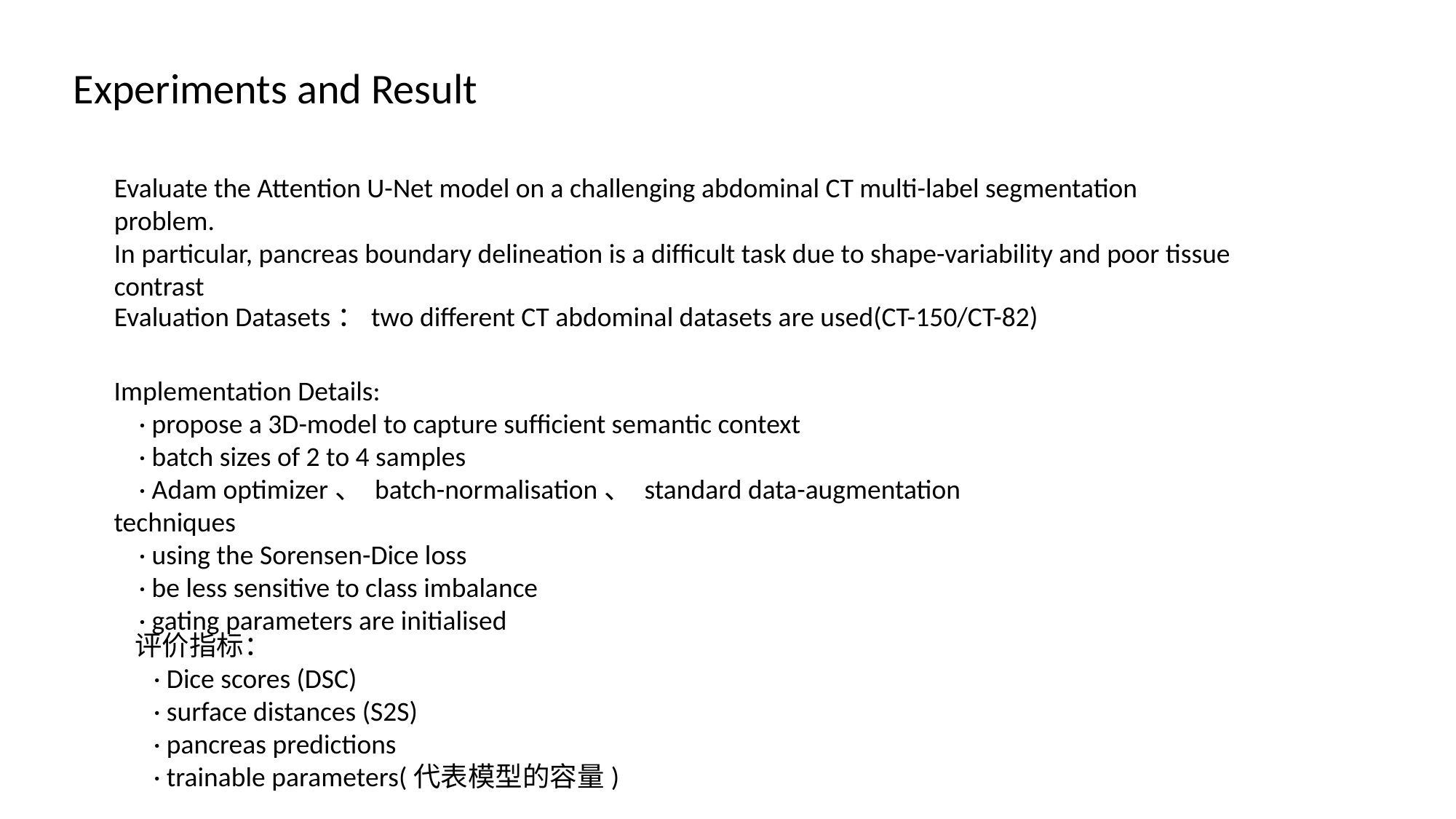

Experiments and Result
Evaluate the Attention U-Net model on a challenging abdominal CT multi-label segmentation problem.
In particular, pancreas boundary delineation is a difﬁcult task due to shape-variability and poor tissue contrast
Evaluation Datasets：two different CT abdominal datasets are used(CT-150/CT-82)
Implementation Details:
    · propose a 3D-model to capture sufﬁcient semantic context
    · batch sizes of 2 to 4 samples
    · Adam optimizer、 batch-normalisation、 standard data-augmentation techniques
    · using the Sorensen-Dice loss
    · be less sensitive to class imbalance
    · gating parameters are initialised
评价指标：
   · Dice scores (DSC)
   · surface distances (S2S)
   · pancreas predictions
   · trainable parameters(代表模型的容量)